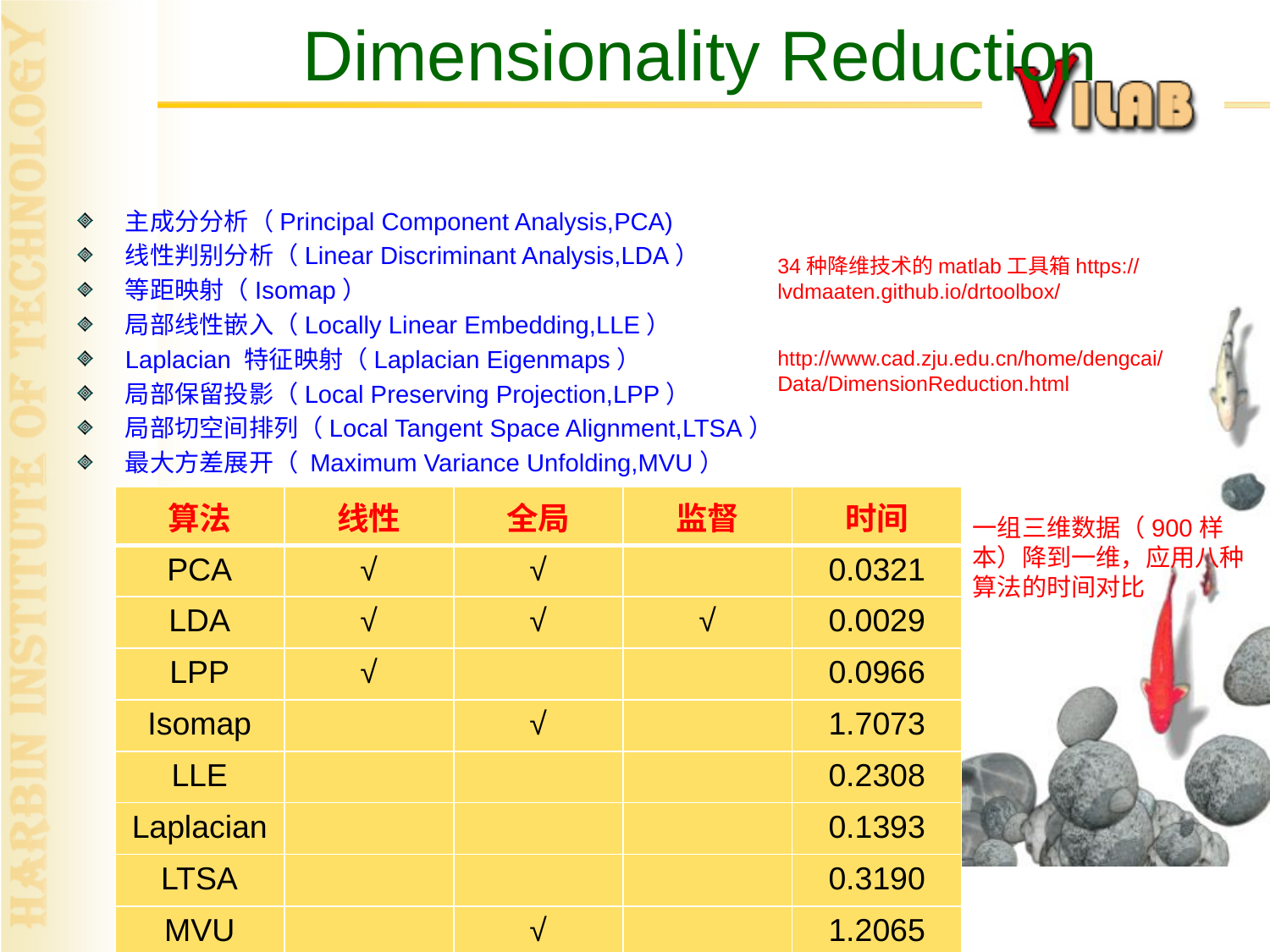

# Dimensionality Reduction
主成分分析（Principal Component Analysis,PCA)
线性判别分析（Linear Discriminant Analysis,LDA）
等距映射（Isomap）
局部线性嵌入（Locally Linear Embedding,LLE）
Laplacian 特征映射（Laplacian Eigenmaps）
局部保留投影（Local Preserving Projection,LPP）
局部切空间排列（Local Tangent Space Alignment,LTSA）
最大方差展开（ Maximum Variance Unfolding,MVU）
34种降维技术的matlab工具箱https://lvdmaaten.github.io/drtoolbox/
http://www.cad.zju.edu.cn/home/dengcai/Data/DimensionReduction.html
| 算法 | 线性 | 全局 | 监督 | 时间 |
| --- | --- | --- | --- | --- |
| PCA | √ | √ |  | 0.0321 |
| LDA | √ | √ | √ | 0.0029 |
| LPP | √ |  |  | 0.0966 |
| Isomap |  | √ |  | 1.7073 |
| LLE |  |  |  | 0.2308 |
| Laplacian |  |  |  | 0.1393 |
| LTSA |  |  |  | 0.3190 |
| MVU |  | √ |  | 1.2065 |
一组三维数据（900样本）降到一维，应用八种算法的时间对比